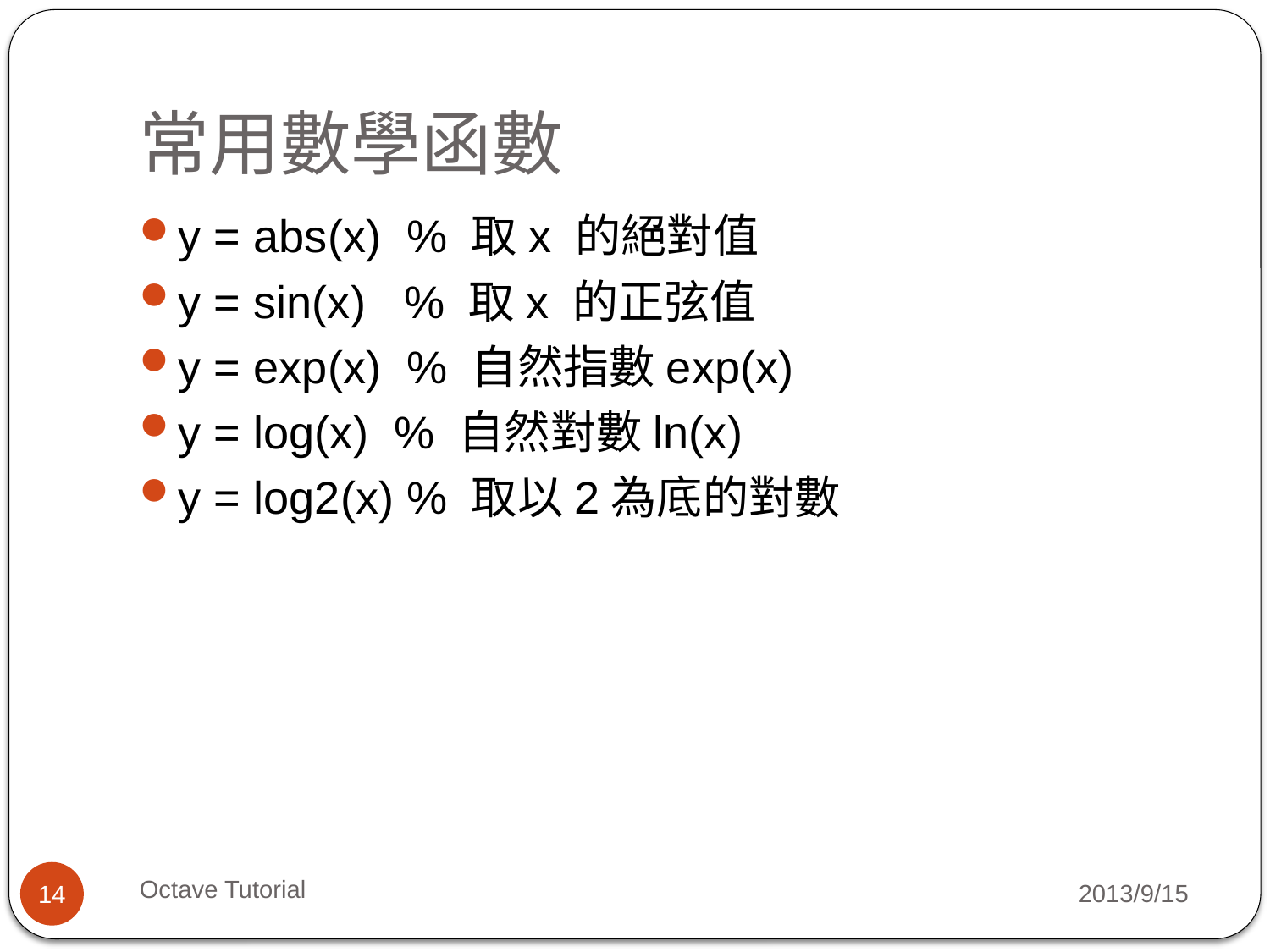

# 常用數學函數
y = abs(x)  % 取x 的絕對值
y = sin(x)   % 取x 的正弦值
y = exp(x)  % 自然指數exp(x)
y = log(x)  % 自然對數ln(x)
y = log2(x) % 取以2為底的對數
Octave Tutorial
2013/9/15
14